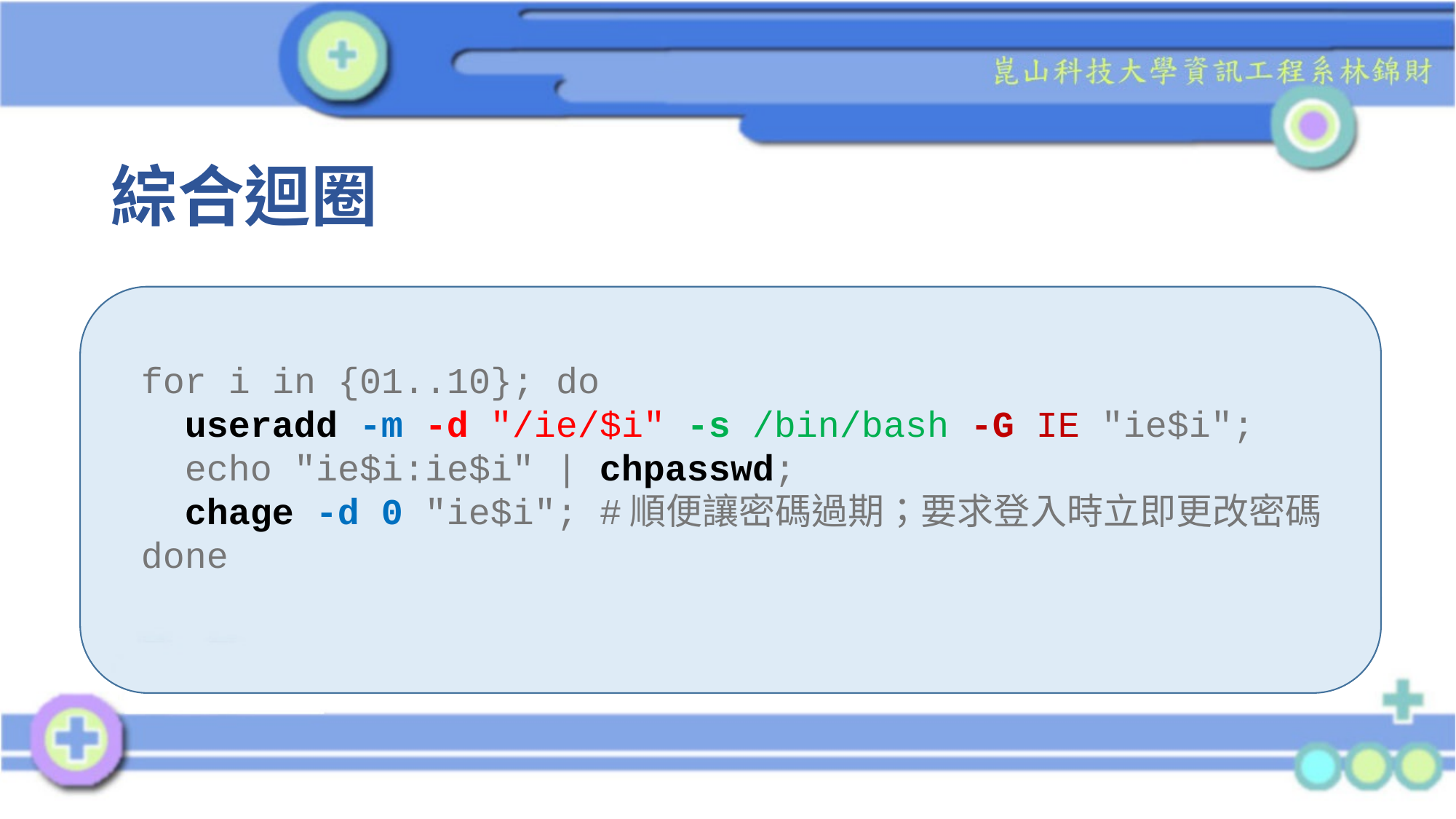

# 綜合迴圈

for i in {01..10}; do 
  useradd -m -d "/ie/$i" -s /bin/bash -G IE "ie$i"; 
  echo "ie$i:ie$i" | chpasswd; 
  chage -d 0 "ie$i"; #順便讓密碼過期；要求登入時立即更改密碼
done